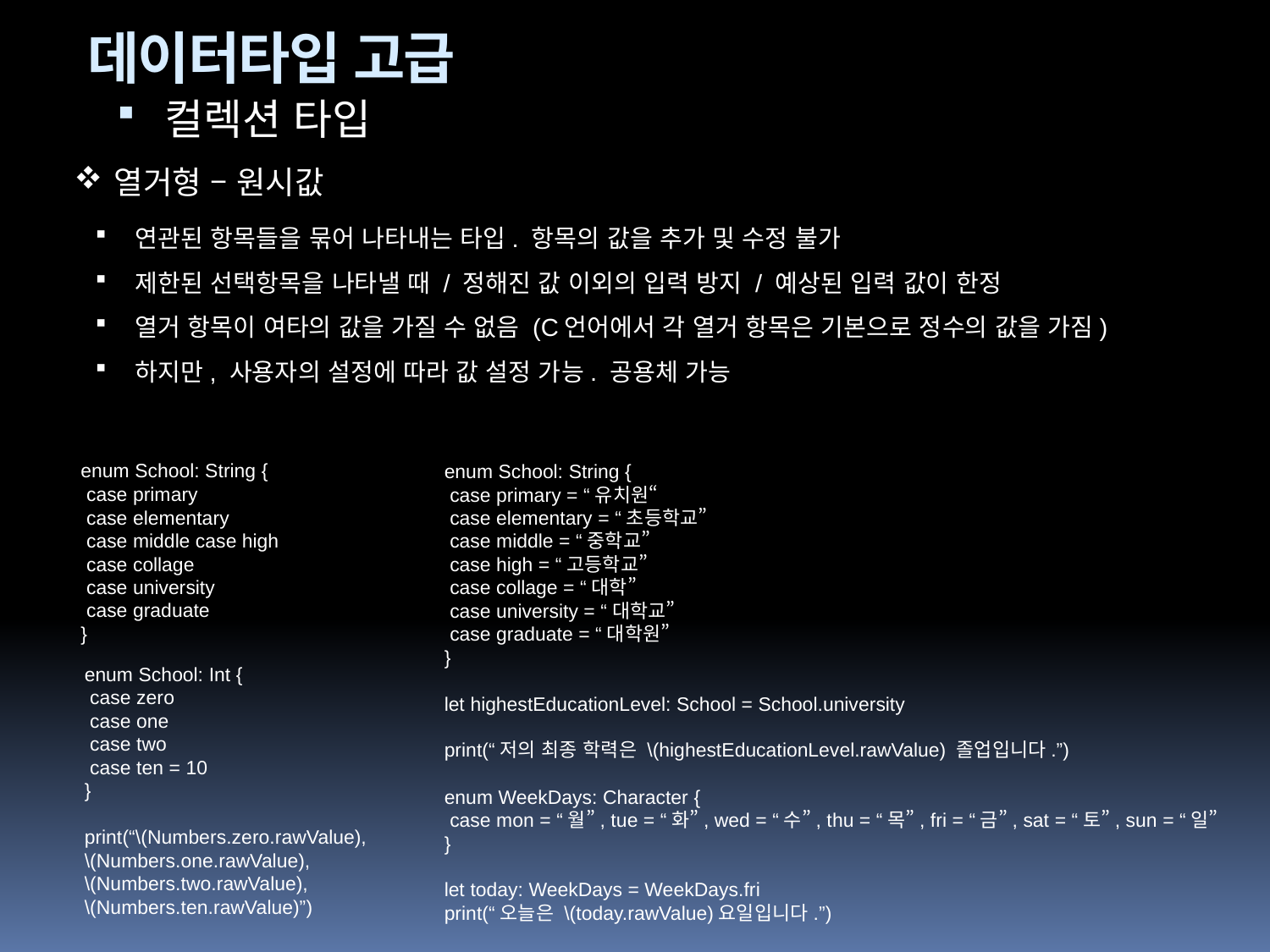

데이터타입 고급
컬렉션 타입
열거형 – 원시값
연관된 항목들을 묶어 나타내는 타입. 항목의 값을 추가 및 수정 불가
제한된 선택항목을 나타낼 때 / 정해진 값 이외의 입력 방지 / 예상된 입력 값이 한정
열거 항목이 여타의 값을 가질 수 없음 (C언어에서 각 열거 항목은 기본으로 정수의 값을 가짐)
하지만, 사용자의 설정에 따라 값 설정 가능. 공용체 가능
enum School: String {
 case primary
 case elementary
 case middle case high
 case collage
 case university
 case graduate
}

enum School: String {
 case primary = “유치원“
 case elementary = “초등학교”
 case middle = “중학교”
 case high = “고등학교”
 case collage = “대학”
 case university = “대학교”
 case graduate = “대학원”
}

let highestEducationLevel: School = School.university

print(“저의 최종 학력은 \(highestEducationLevel.rawValue) 졸업입니다.”)

enum WeekDays: Character {
 case mon = “월”, tue = “화”, wed = “수”, thu = “목”, fri = “금”, sat = “토”, sun = “일”
}

let today: WeekDays = WeekDays.fri
print(“오늘은 \(today.rawValue)요일입니다.”)
enum School: Int {
 case zero
 case one
 case two
 case ten = 10
}

print(“\(Numbers.zero.rawValue),
\(Numbers.one.rawValue),
\(Numbers.two.rawValue),
\(Numbers.ten.rawValue)”)